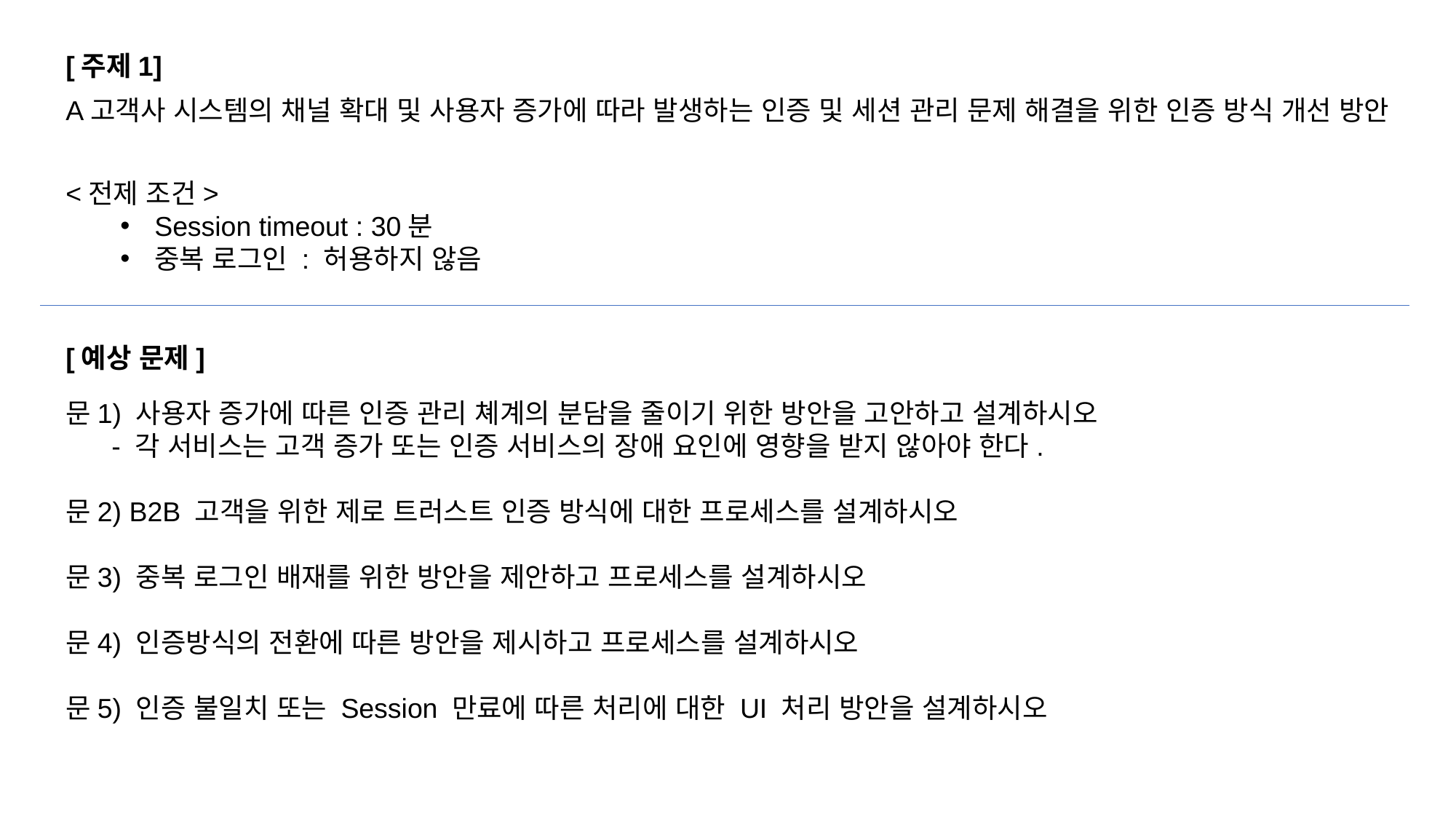

[주제1]
A고객사 시스템의 채널 확대 및 사용자 증가에 따라 발생하는 인증 및 세션 관리 문제 해결을 위한 인증 방식 개선 방안
<전제 조건>
Session timeout : 30분
중복 로그인 : 허용하지 않음
[예상 문제]
문1) 사용자 증가에 따른 인증 관리 쳬계의 분담을 줄이기 위한 방안을 고안하고 설계하시오
      - 각 서비스는 고객 증가 또는 인증 서비스의 장애 요인에 영향을 받지 않아야 한다.

문2) B2B 고객을 위한 제로 트러스트 인증 방식에 대한 프로세스를 설계하시오

문3) 중복 로그인 배재를 위한 방안을 제안하고 프로세스를 설계하시오

문4) 인증방식의 전환에 따른 방안을 제시하고 프로세스를 설계하시오

문5) 인증 불일치 또는 Session 만료에 따른 처리에 대한 UI 처리 방안을 설계하시오